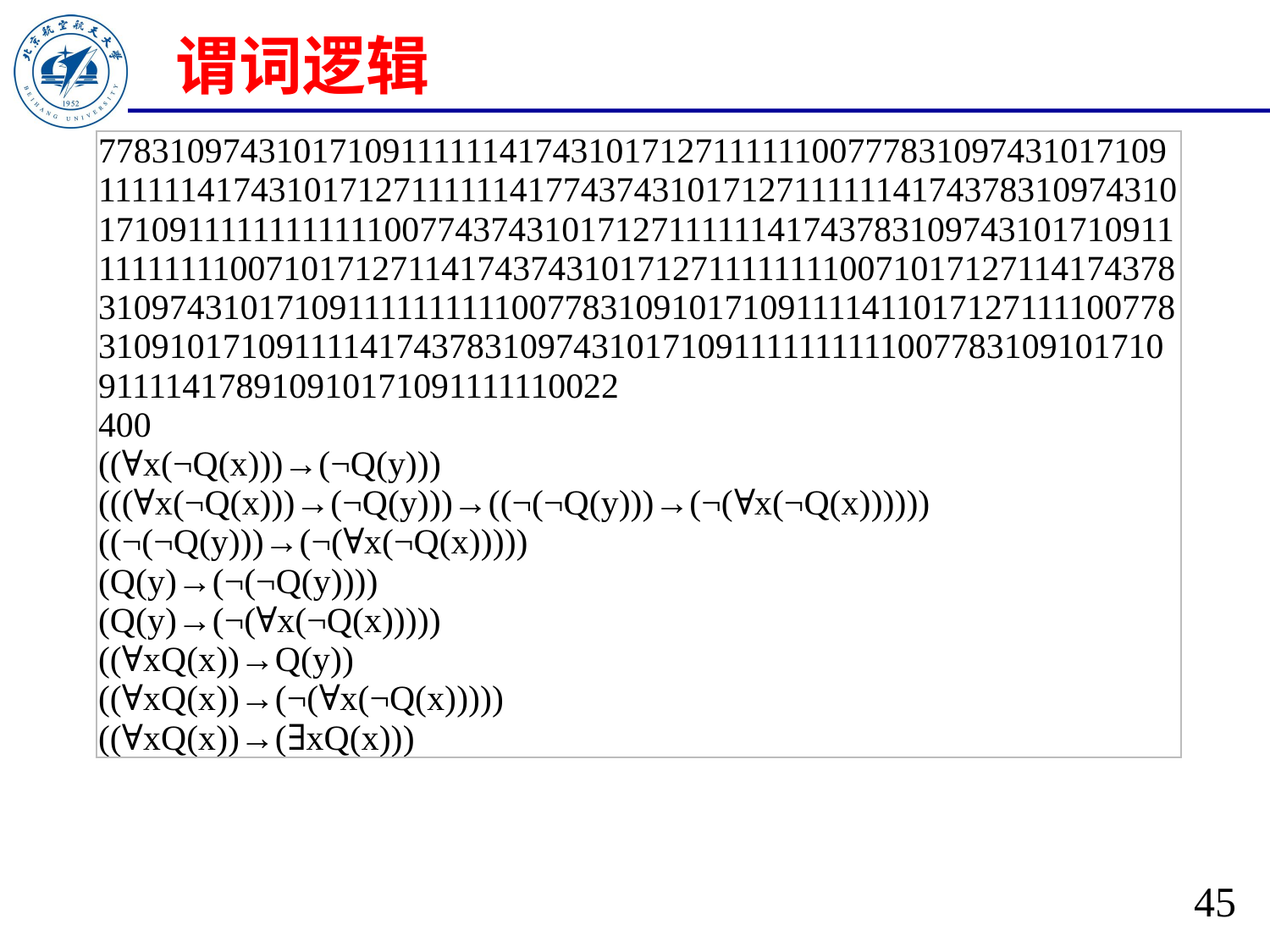

# 谓词逻辑
| 7783109743101710911111141743101712711111100777831097431017109111111417431017127111111417743743101712711111141743783109743101710911111111111100774374310171271111114174378310974310171091111111111007101712711417437431017127111111110071017127114174378310974310171091111111111007783109101710911114110171271111007783109101710911114174378310974310171091111111111007783109101710911114178910910171091111110022 400 ((∀x(¬Q(x)))→(¬Q(y))) (((∀x(¬Q(x)))→(¬Q(y)))→((¬(¬Q(y)))→(¬(∀x(¬Q(x)))))) ((¬(¬Q(y)))→(¬(∀x(¬Q(x))))) (Q(y)→(¬(¬Q(y)))) (Q(y)→(¬(∀x(¬Q(x))))) ((∀xQ(x))→Q(y)) ((∀xQ(x))→(¬(∀x(¬Q(x))))) ((∀xQ(x))→(∃xQ(x))) |
| --- |